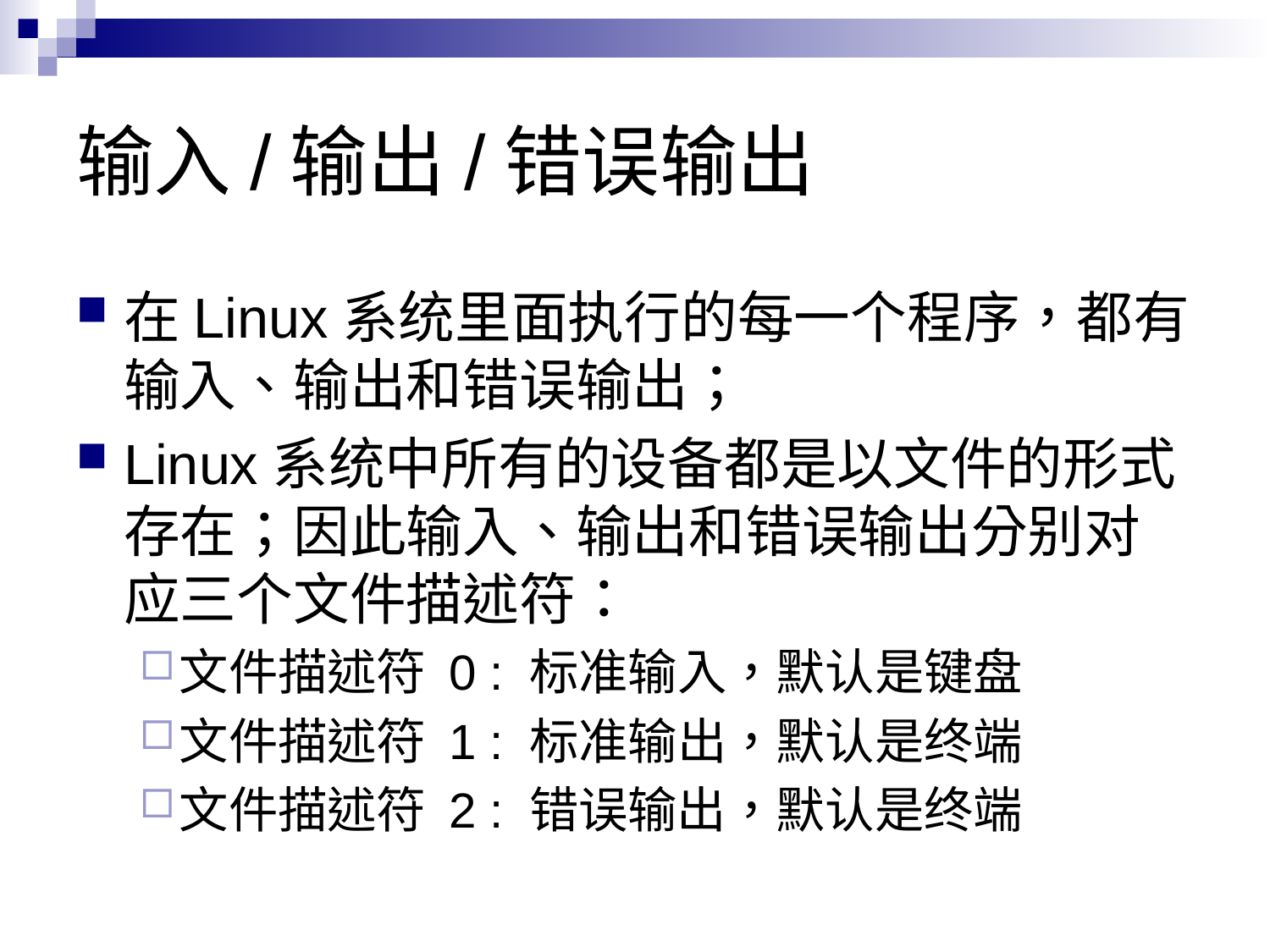

# 输入/输出/错误输出
在Linux系统里面执行的每一个程序，都有输入、输出和错误输出；
Linux系统中所有的设备都是以文件的形式存在；因此输入、输出和错误输出分别对应三个文件描述符：
文件描述符 0 : 标准输入，默认是键盘
文件描述符 1 : 标准输出，默认是终端
文件描述符 2 : 错误输出，默认是终端